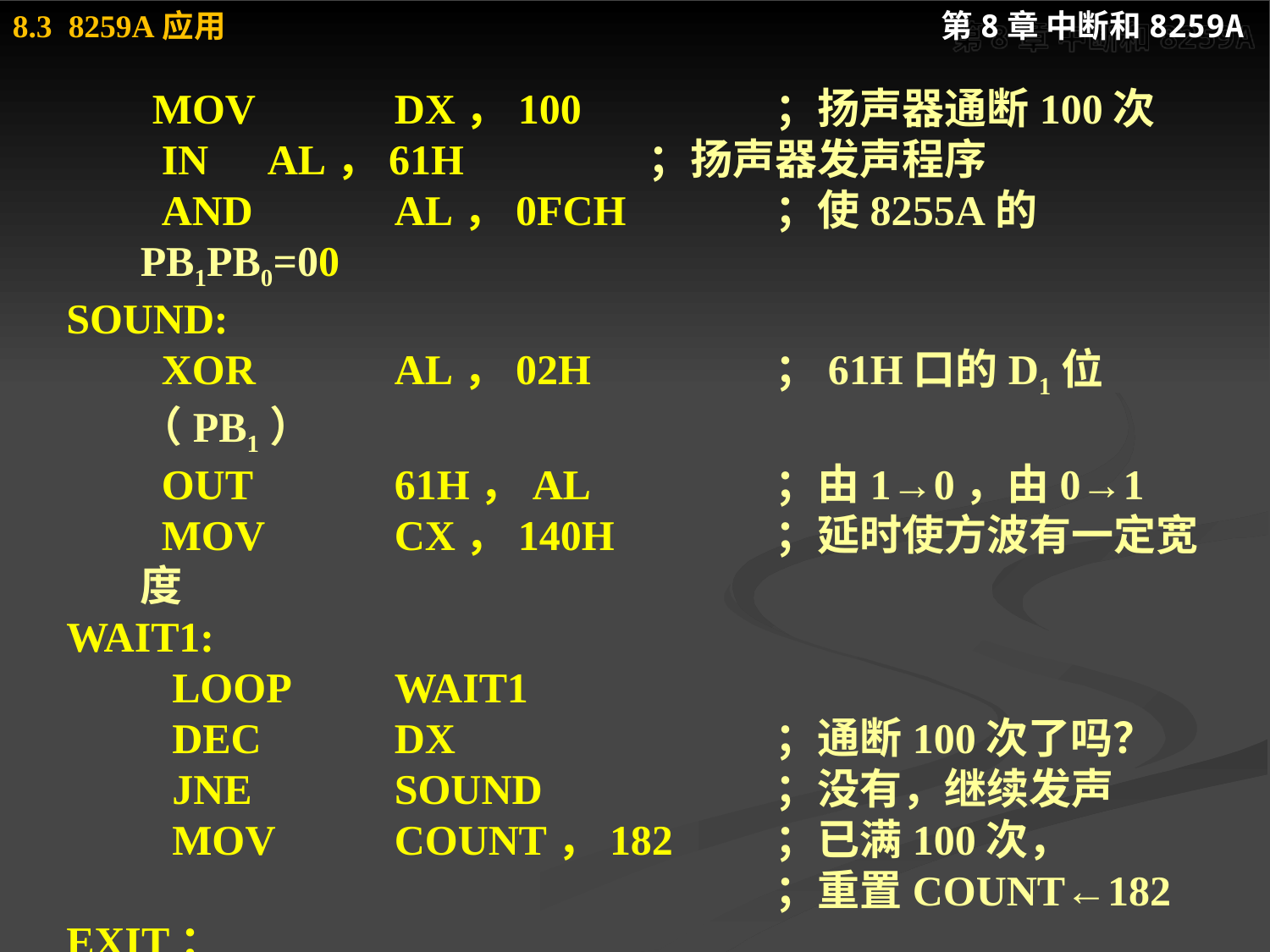

MOV  	DX，100           	；扬声器通断100次
         IN    	AL，61H           	；扬声器发声程序
         AND  	AL，0FCH         	；使8255A的PB1PB0=00
SOUND:
	  XOR  	AL，02H		；61H口的D1位（PB1）
         OUT  	61H，AL        	；由1→0，由0→1
         MOV  	CX，140H       	；延时使方波有一定宽度
WAIT1:
	   LOOP 	WAIT1
          DEC   	DX             		；通断100次了吗？
          JNE    	SOUND            	；没有，继续发声
          MOV   	COUNT，182       	；已满100次，
	   					；重置COUNT←182
EXIT：
	   MOV   AL，20H        		；用EOI命令结束中断
          OUT    20H，AL